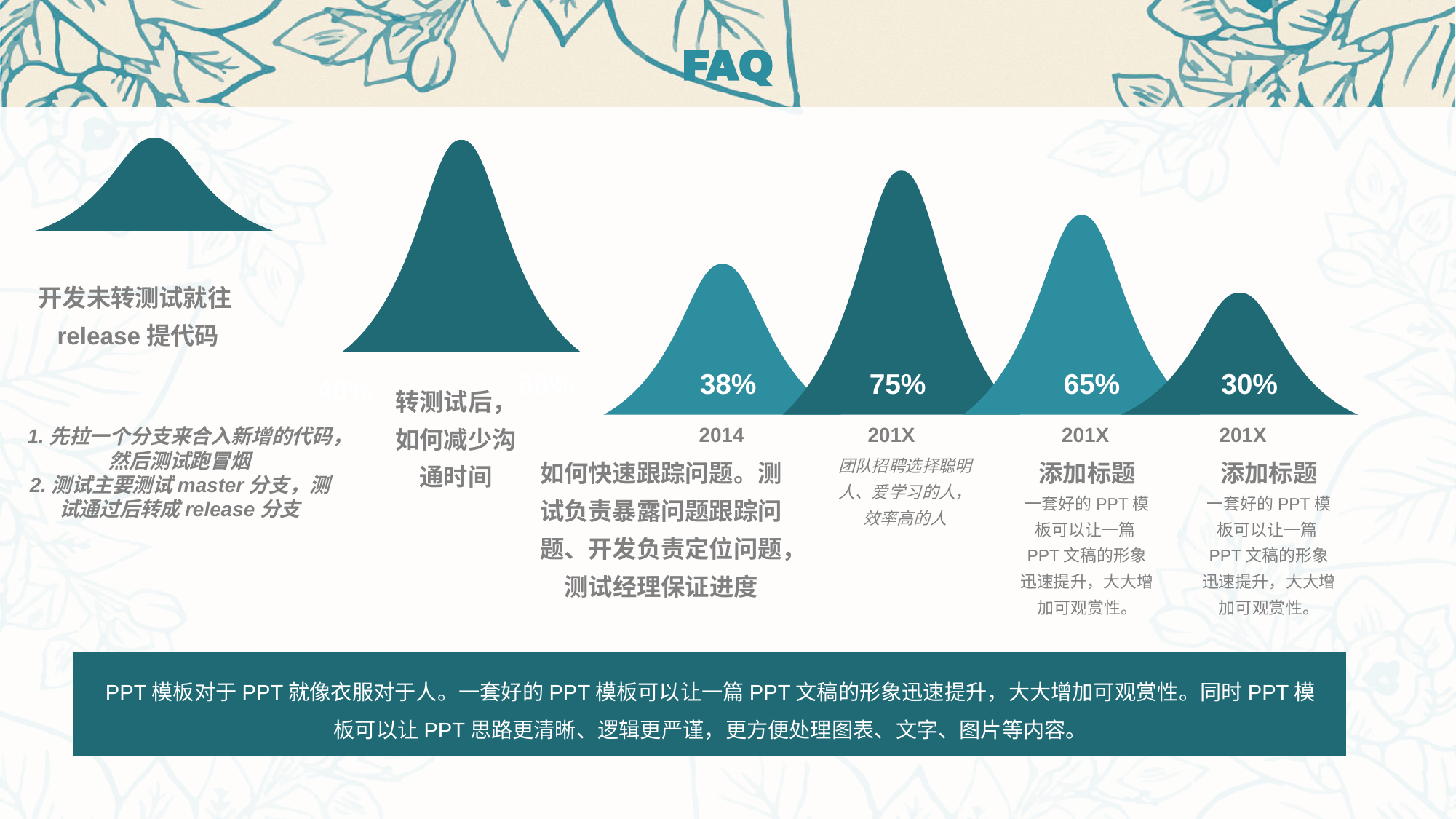

# FAQ

开发未转测试就往release提代码

68%
38%
75%
65%
30%
40%
转测试后，如何减少沟通时间

2014
201X
201X
201X
1.先拉一个分支来合入新增的代码，然后测试跑冒烟
2.测试主要测试master分支，测试通过后转成release分支
团队招聘选择聪明人、爱学习的人，效率高的人
添加标题
一套好的PPT模板可以让一篇PPT文稿的形象迅速提升，大大增加可观赏性。
添加标题
一套好的PPT模板可以让一篇PPT文稿的形象迅速提升，大大增加可观赏性。
如何快速跟踪问题。测试负责暴露问题跟踪问题、开发负责定位问题，测试经理保证进度

PPT模板对于PPT就像衣服对于人。一套好的PPT模板可以让一篇PPT文稿的形象迅速提升，大大增加可观赏性。同时PPT模板可以让PPT思路更清晰、逻辑更严谨，更方便处理图表、文字、图片等内容。